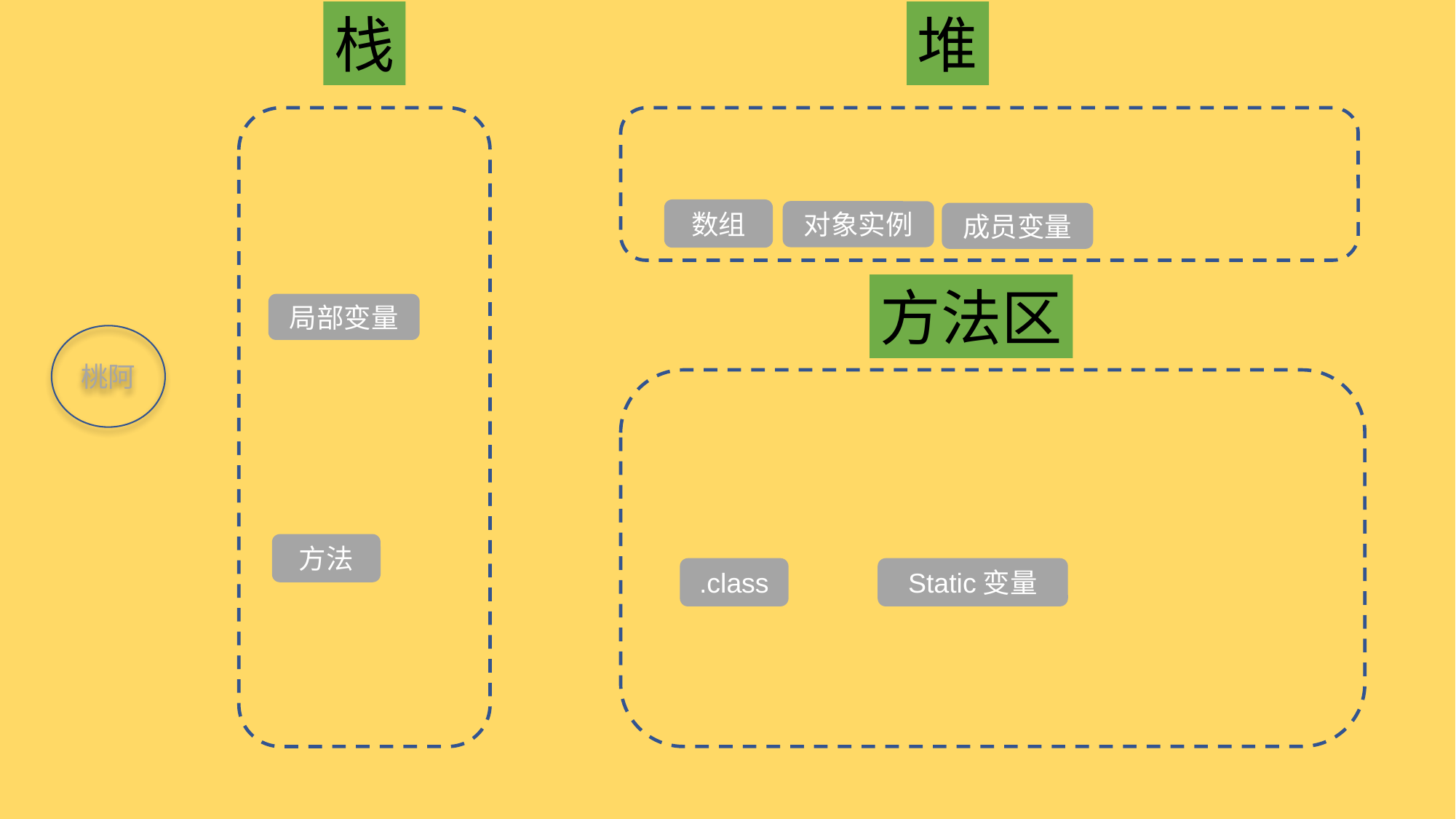

栈
堆

数组
对象实例
成员变量
方法区
局部变量
桃阿

方法
.class
Static变量